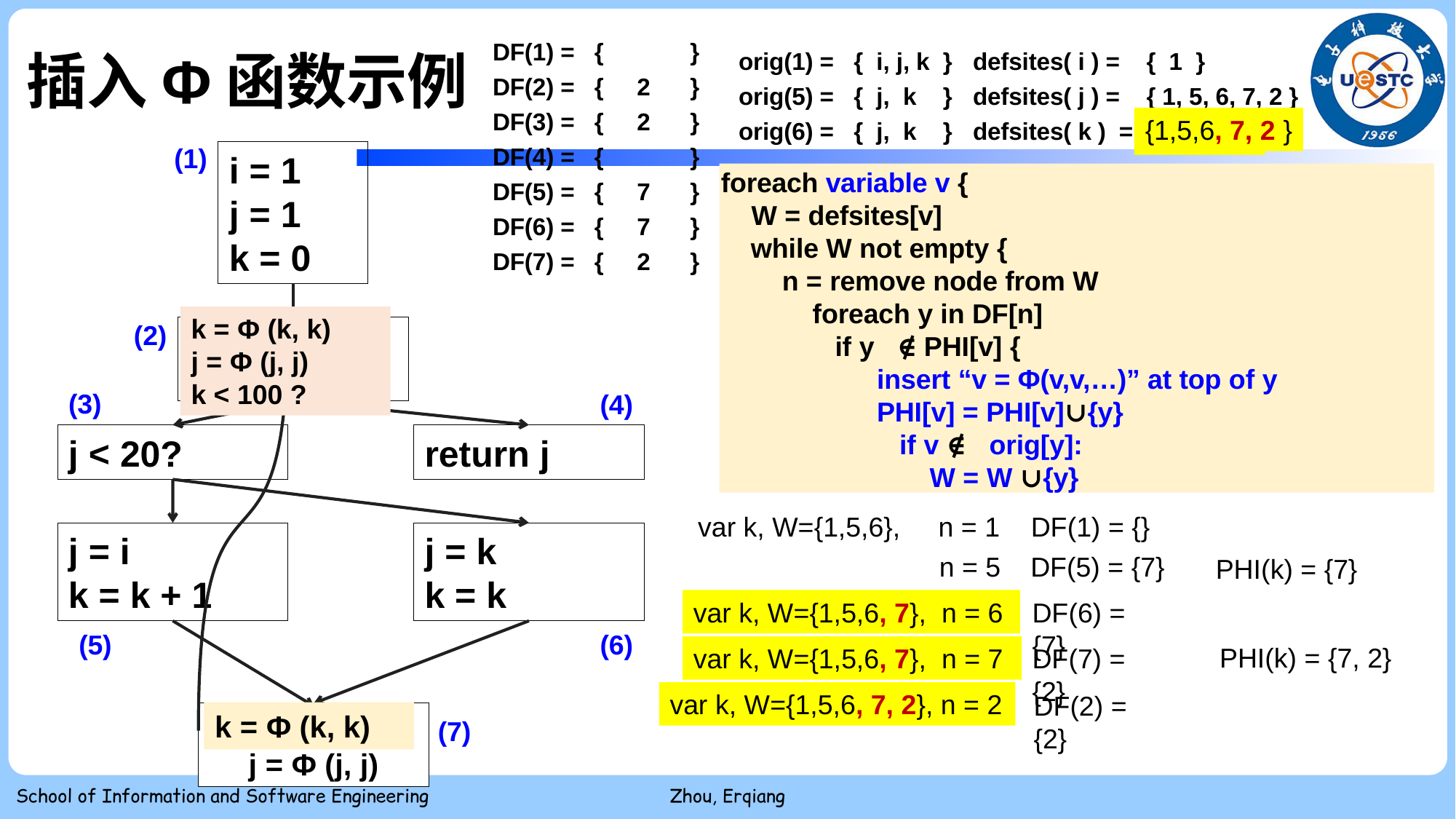

# 插入Φ函数示例
DF(1) =   {             }
DF(2) =   {     2      }
DF(3) =   {     2      }
DF(4) =   {             }
DF(5) =   {     7      }
DF(6) =   {     7      }
DF(7) =   {     2      }
orig(1) =   {  i, j, k  }
orig(5) =   {  j,  k    }
orig(6) =   {  j,  k    }
defsites( i ) =    {  1  }
defsites( j ) =    { 1, 5, 6, 7, 2 }
defsites( k )  =  { 1, 5, 6  }
{1,5,6, 7, 2 }
{1,5,6, 7}
(1)
i = 1
j = 1
k = 0
foreach variable v {
    W = defsites[v]
    while W not empty {
        n = remove node from W
   foreach y in DF[n]
      if y   ∉ PHI[v] {
       insert “v = Φ(v,v,…)” at top of y
       PHI[v] = PHI[v]∪{y}
          if v ∉   orig[y]:
              W = W ∪{y}
k = Φ (k, k)
j = Φ (j, j)
k < 100 ?
(2)
j = Φ (j, j)
k < 100 ?
(3)
(4)
j < 20?
return j
var k, W={1,5,6},     n = 1
DF(1) = {}
j = i
k = k + 1
j = k
k = k
n = 5     DF(5) = {7}
    PHI(k) = {7}
var k, W={1,5,6, 7},  n = 6
DF(6) = {7}
(5)
(6)
    PHI(k) = {7, 2}
var k, W={1,5,6, 7},  n = 7
DF(7) = {2}
var k, W={1,5,6, 7, 2}, n = 2
DF(2) = {2}
k = Φ (k, k)

j = Φ (j, j)
(7)
School of Information and Software Engineering
Zhou, Erqiang
92